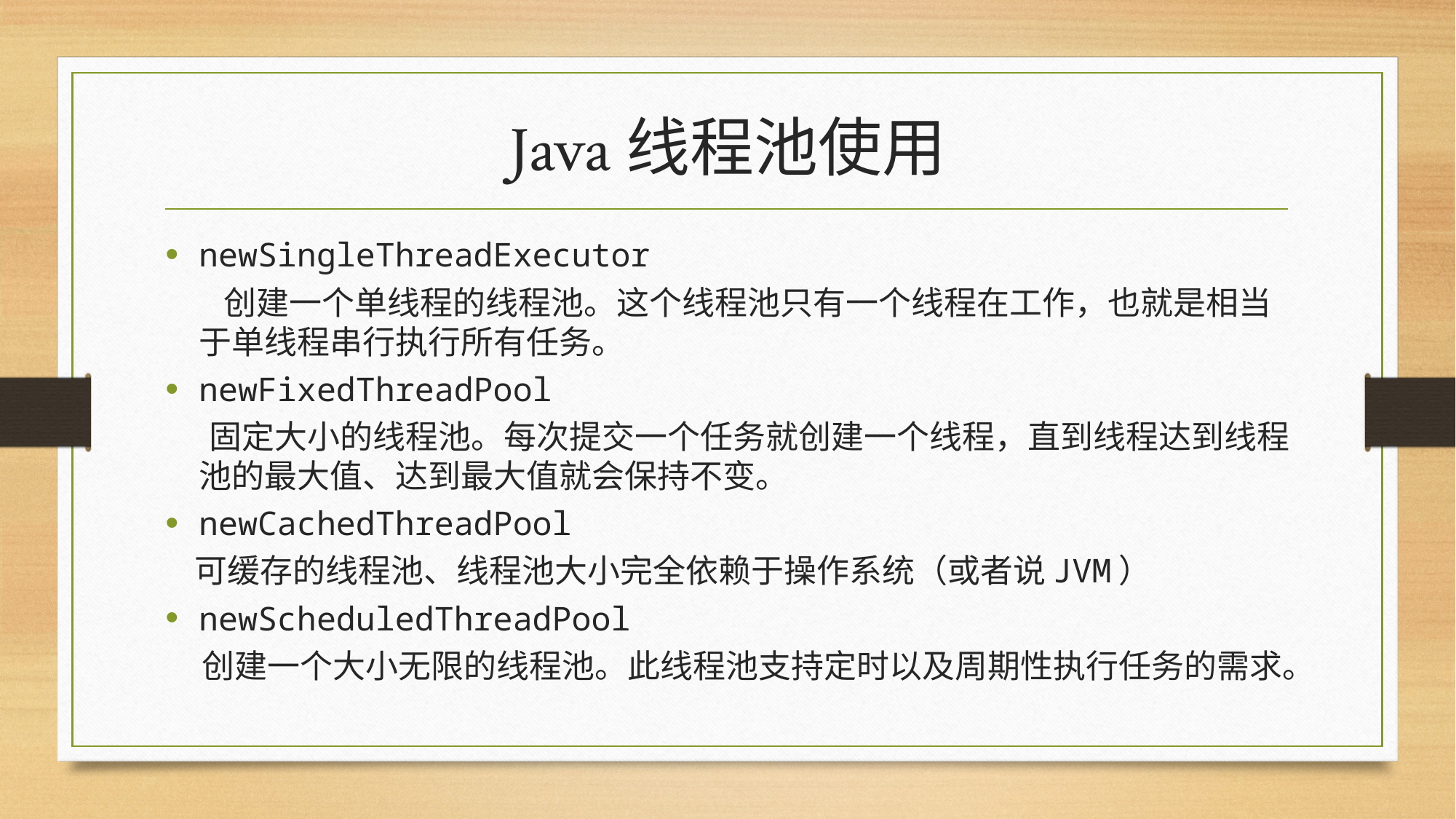

# Java线程池使用
newSingleThreadExecutor
       创建一个单线程的线程池。这个线程池只有一个线程在工作，也就是相当于单线程串行执行所有任务。
newFixedThreadPool
     固定大小的线程池。每次提交一个任务就创建一个线程，直到线程达到线程池的最大值、达到最大值就会保持不变。
newCachedThreadPool
   可缓存的线程池、线程池大小完全依赖于操作系统（或者说JVM）
newScheduledThreadPool
    创建一个大小无限的线程池。此线程池支持定时以及周期性执行任务的需求。